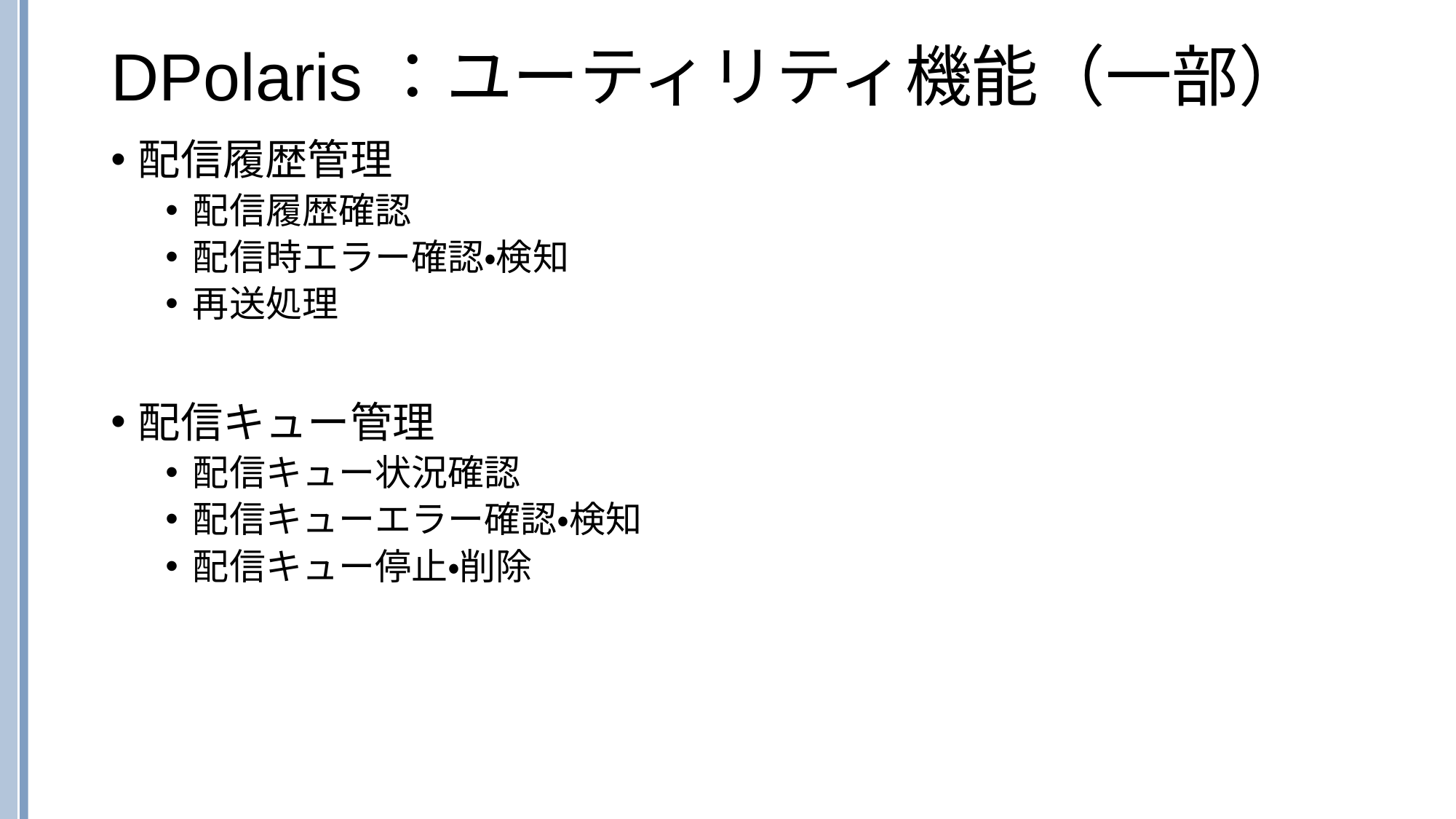

# DPolaris：ユーティリティ機能（一部）
配信履歴管理
配信履歴確認
配信時エラー確認・検知
再送処理

配信キュー管理
配信キュー状況確認
配信キューエラー確認・検知
配信キュー停止・削除